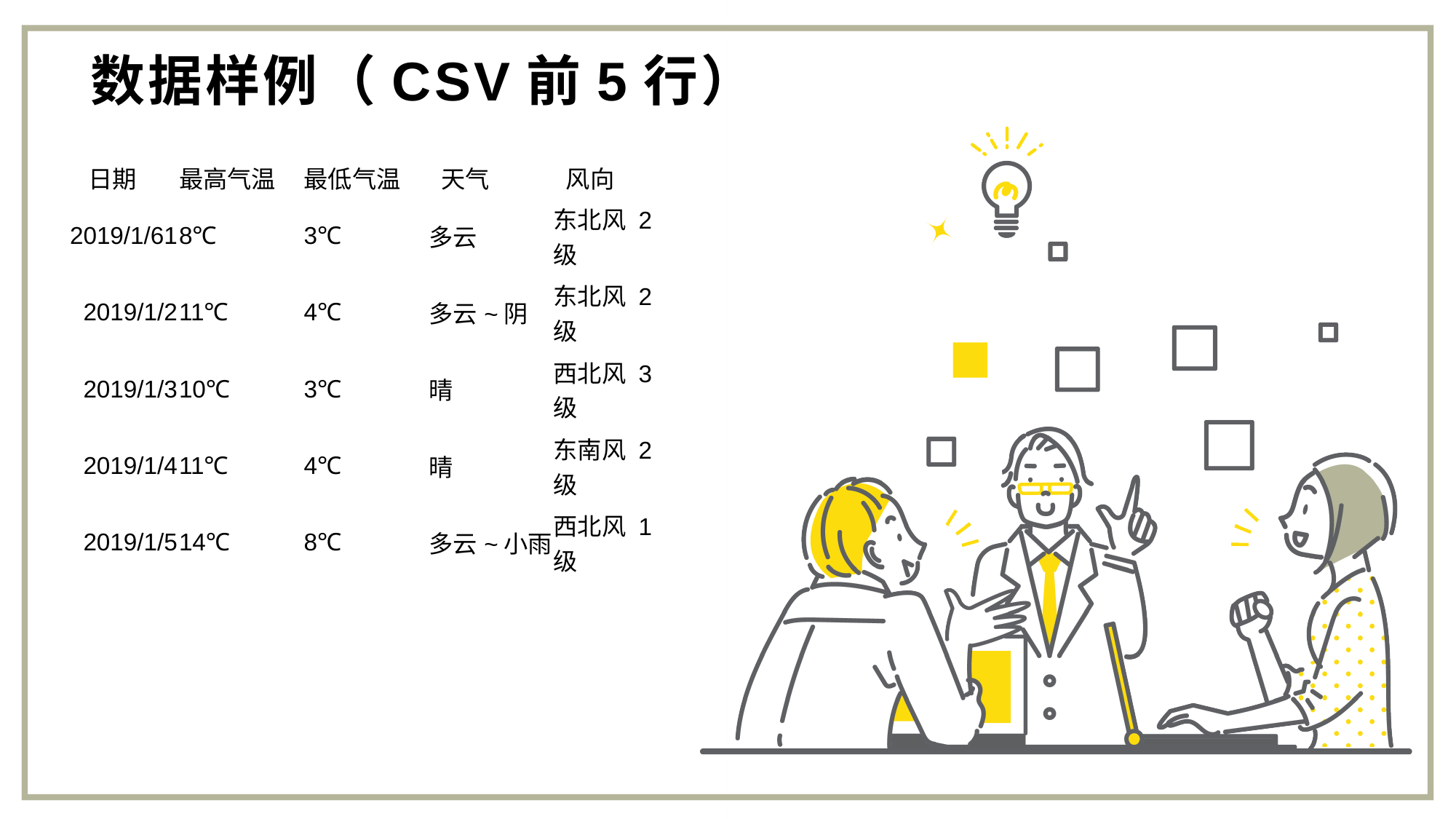

# 数据样例（CSV前5行）
| 日期 | 最高气温 | 最低气温 | 天气 | 风向 |
| --- | --- | --- | --- | --- |
| 2019/1/61 | 8℃ | 3℃ | 多云 | 东北风 2级 |
| 2019/1/2 | 11℃ | 4℃ | 多云~阴 | 东北风 2级 |
| 2019/1/3 | 10℃ | 3℃ | 晴 | 西北风 3级 |
| 2019/1/4 | 11℃ | 4℃ | 晴 | 东南风 2级 |
| 2019/1/5 | 14℃ | 8℃ | 多云~小雨 | 西北风 1级 |